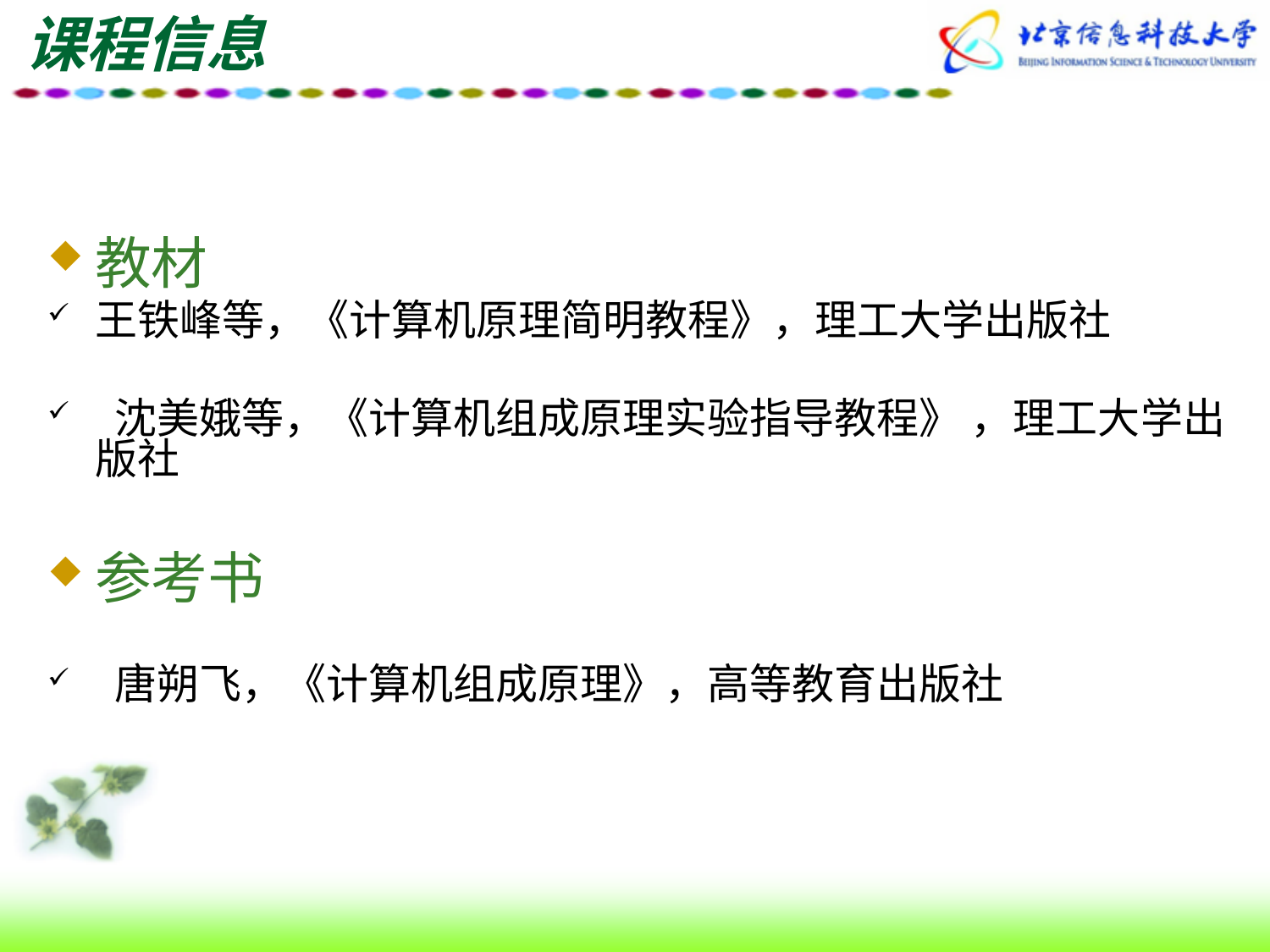

# 课程信息

教材
王铁峰等，《计算机原理简明教程》，理工大学出版社

 沈美娥等，《计算机组成原理实验指导教程》 ，理工大学出版社

参考书

 唐朔飞，《计算机组成原理》，高等教育出版社